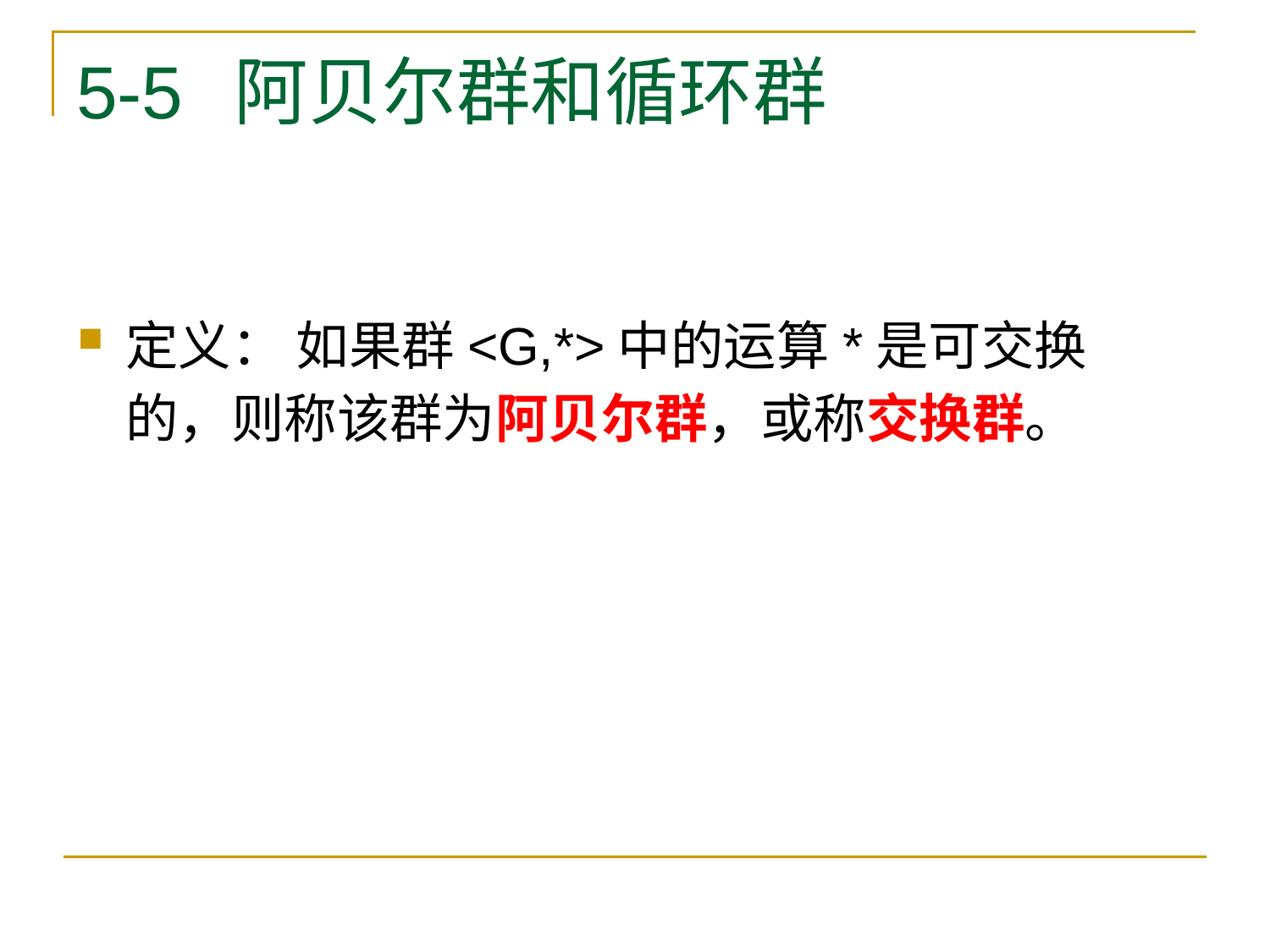

# 5-5  阿贝尔群和循环群
定义： 如果群<G,*>中的运算*是可交换的，则称该群为阿贝尔群，或称交换群。